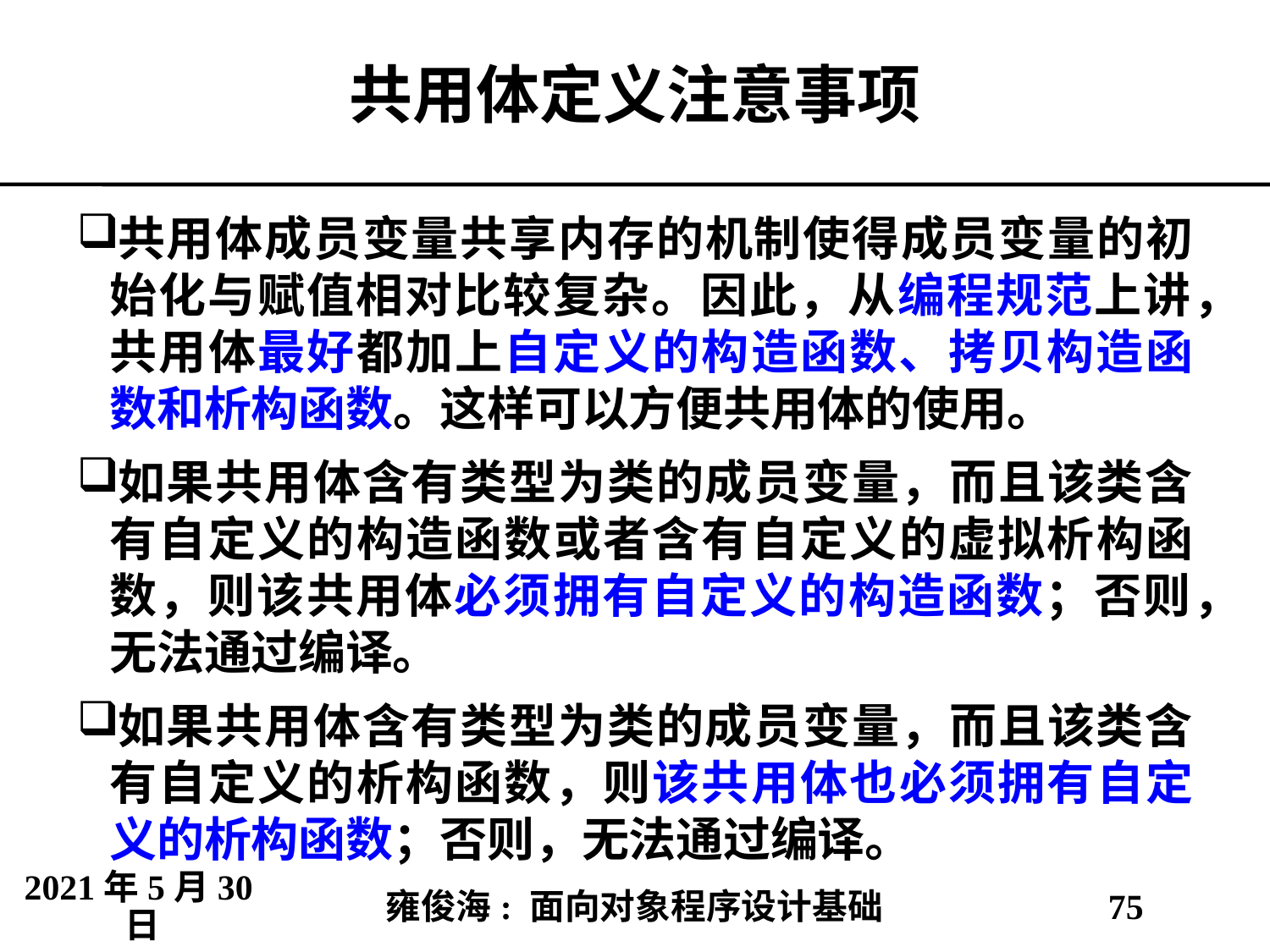

# 共用体定义注意事项

共用体成员变量共享内存的机制使得成员变量的初始化与赋值相对比较复杂。因此，从编程规范上讲，共用体最好都加上自定义的构造函数、拷贝构造函数和析构函数。这样可以方便共用体的使用。
如果共用体含有类型为类的成员变量，而且该类含有自定义的构造函数或者含有自定义的虚拟析构函数，则该共用体必须拥有自定义的构造函数；否则，无法通过编译。
如果共用体含有类型为类的成员变量，而且该类含有自定义的析构函数，则该共用体也必须拥有自定义的析构函数；否则，无法通过编译。
2021年5月30日
雍俊海: 面向对象程序设计基础
75